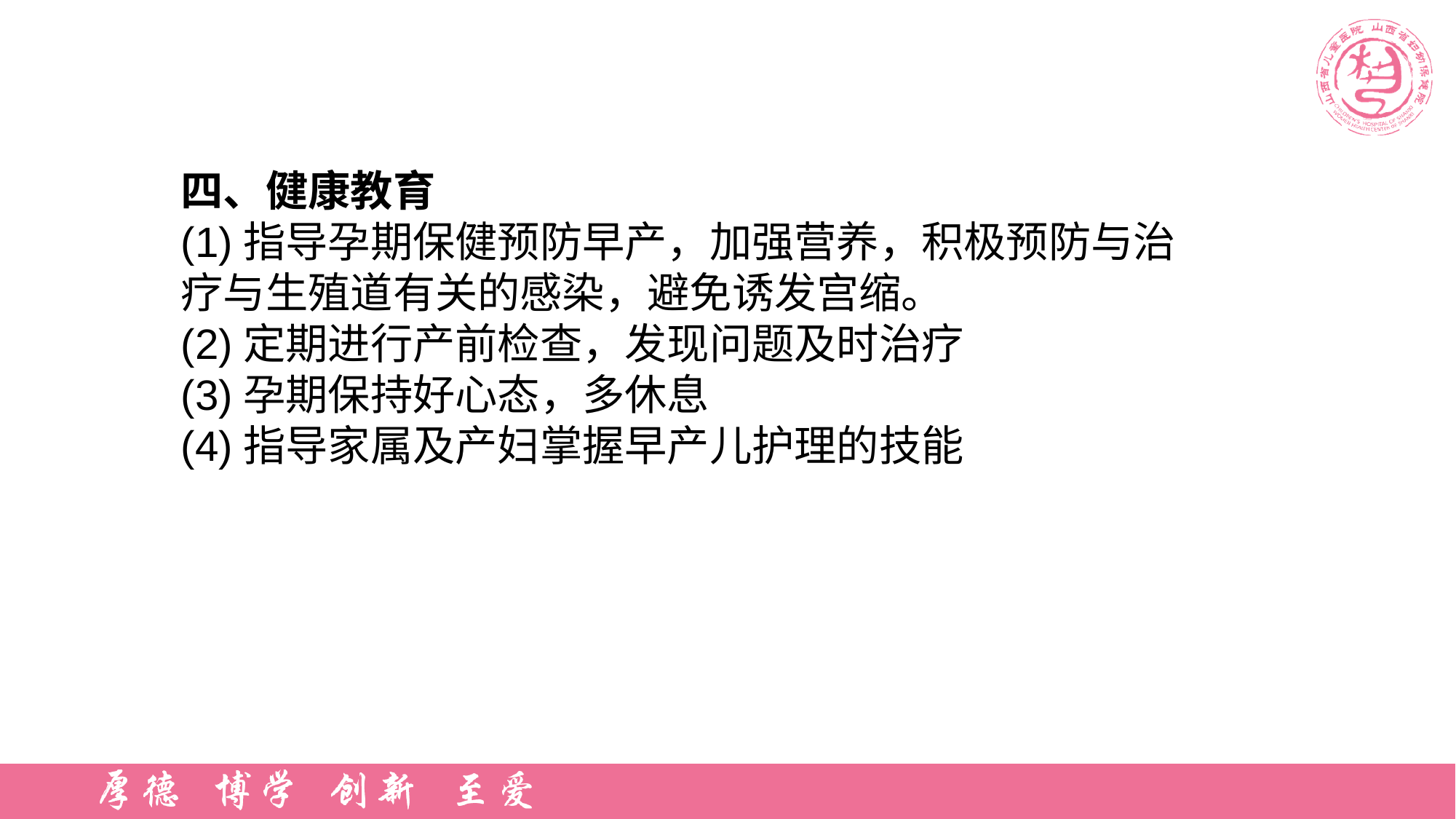

四、健康教育
(1)指导孕期保健预防早产，加强营养，积极预防与治疗与生殖道有关的感染，避免诱发宫缩。
(2)定期进行产前检查，发现问题及时治疗
(3)孕期保持好心态，多休息
(4)指导家属及产妇掌握早产儿护理的技能